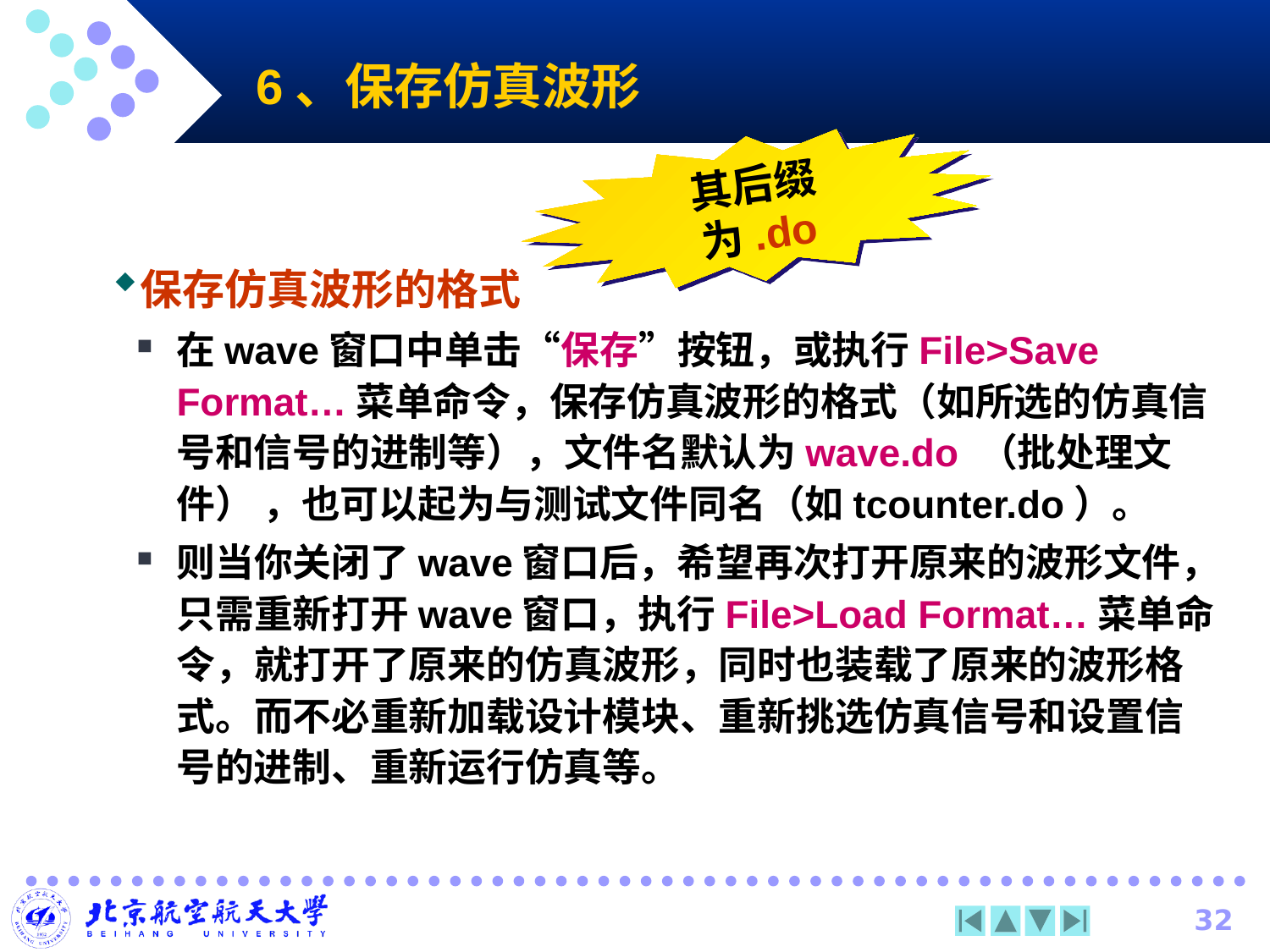

# 6、保存仿真波形
其后缀为.do
保存仿真波形的格式
在wave窗口中单击“保存”按钮，或执行File>Save Format…菜单命令，保存仿真波形的格式（如所选的仿真信号和信号的进制等），文件名默认为wave.do （批处理文件） ，也可以起为与测试文件同名（如tcounter.do）。
则当你关闭了wave窗口后，希望再次打开原来的波形文件，只需重新打开wave窗口，执行File>Load Format…菜单命令，就打开了原来的仿真波形，同时也装载了原来的波形格式。而不必重新加载设计模块、重新挑选仿真信号和设置信号的进制、重新运行仿真等。

32